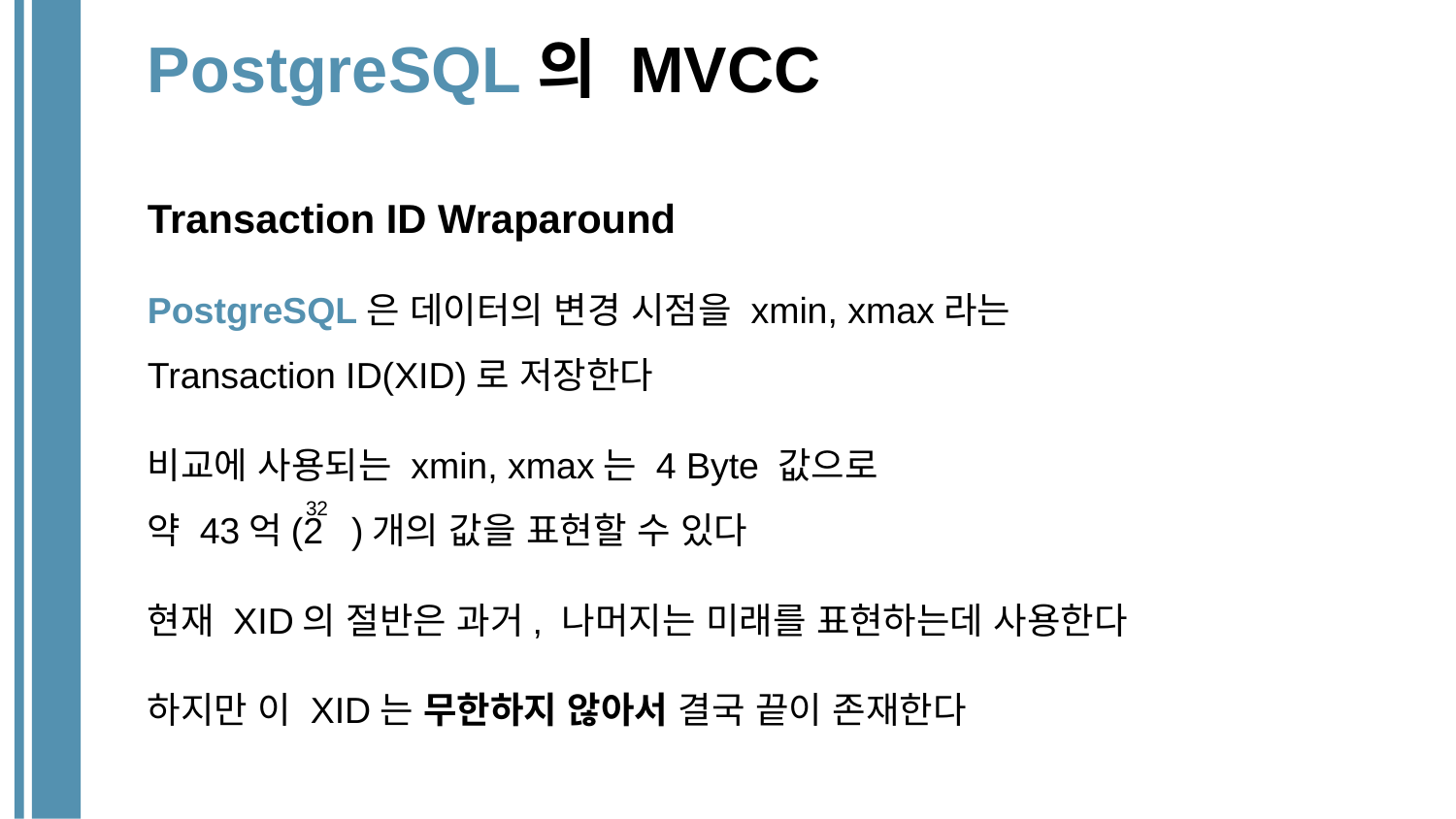

# PostgreSQL의 MVCC
Transaction ID Wraparound
PostgreSQL은 데이터의 변경 시점을 xmin, xmax라는
Transaction ID(XID)로 저장한다
비교에 사용되는 xmin, xmax는 4 Byte 값으로
약 43억(2   )개의 값을 표현할 수 있다
현재 XID의 절반은 과거, 나머지는 미래를 표현하는데 사용한다
하지만 이 XID는 무한하지 않아서 결국 끝이 존재한다
32